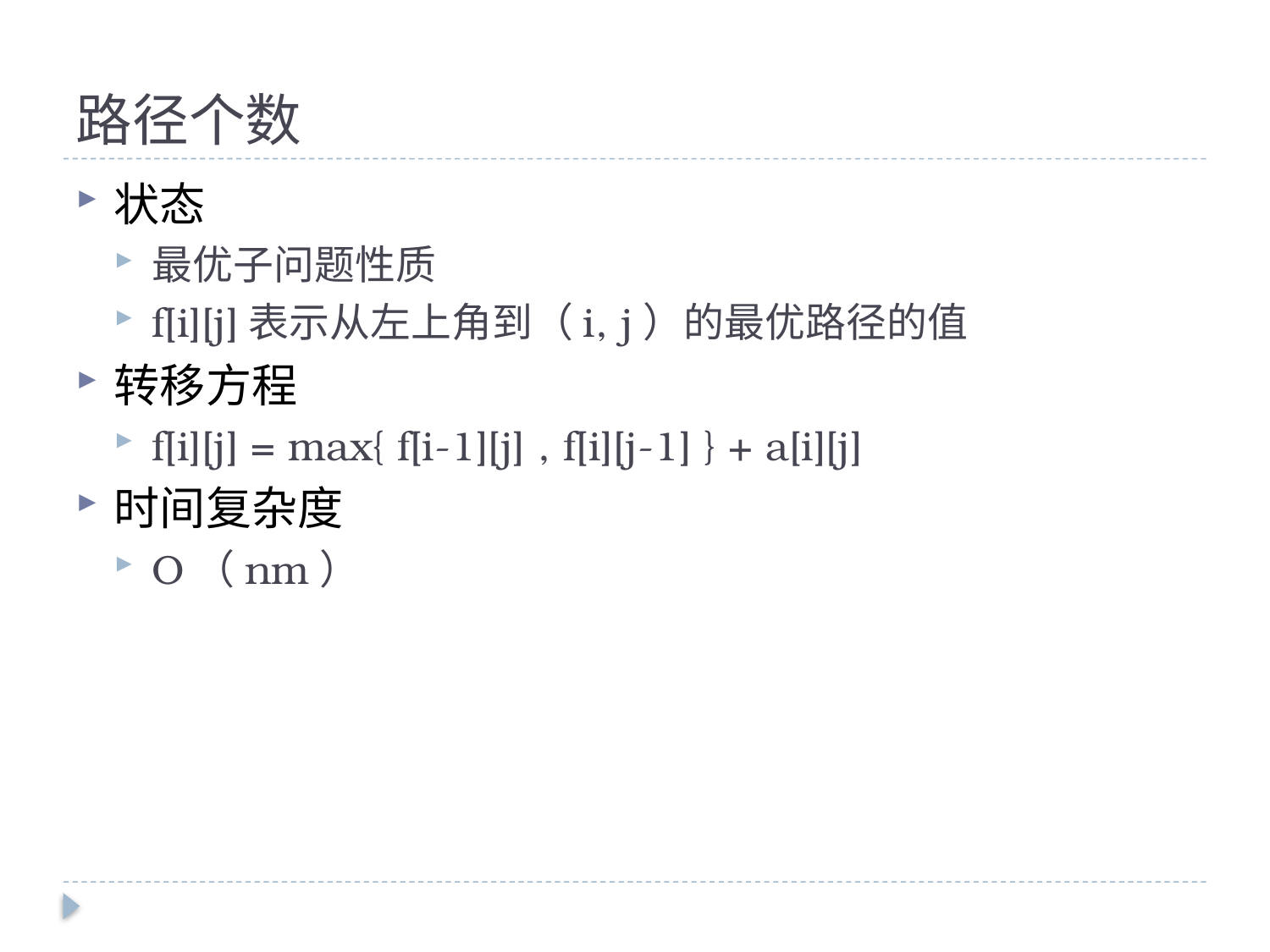

# 路径个数
状态
最优子问题性质
f[i][j]表示从左上角到（i, j）的最优路径的值
转移方程
f[i][j] = max{ f[i-1][j] , f[i][j-1] } + a[i][j]
时间复杂度
O（nm）